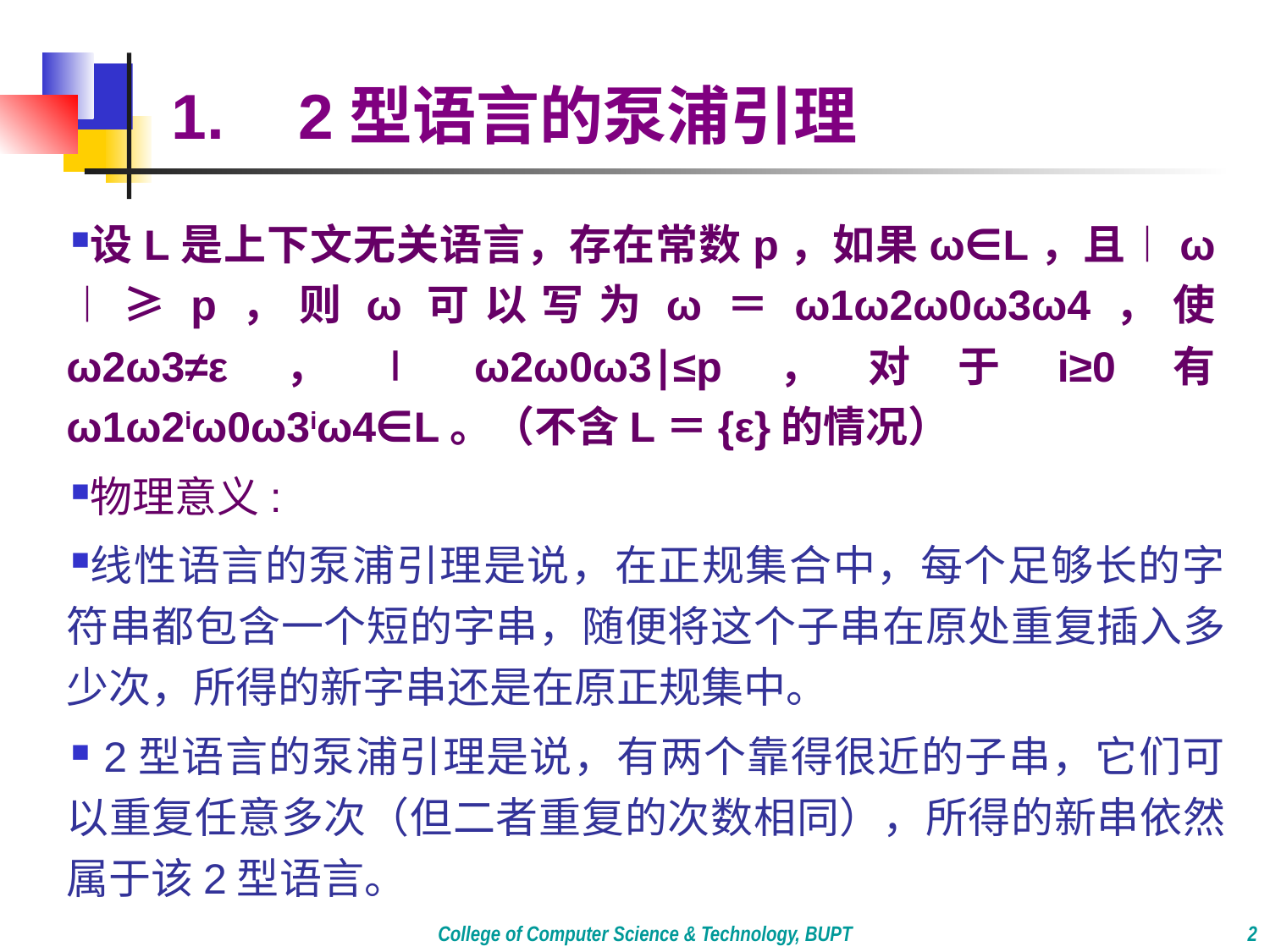

# 1.	2型语言的泵浦引理
设L是上下文无关语言，存在常数p，如果ω∈L，且︱ω︱≥p，则ω可以写为ω＝ω1ω2ω0ω3ω4，使ω2ω3≠ε，∣ω2ω0ω3∣≤p，对于i≥0有ω1ω2iω0ω3iω4∈L。（不含L＝{ε}的情况）
物理意义:
线性语言的泵浦引理是说，在正规集合中，每个足够长的字符串都包含一个短的字串，随便将这个子串在原处重复插入多少次，所得的新字串还是在原正规集中。
 2型语言的泵浦引理是说，有两个靠得很近的子串，它们可以重复任意多次（但二者重复的次数相同），所得的新串依然属于该2型语言。
College of Computer Science & Technology, BUPT
2